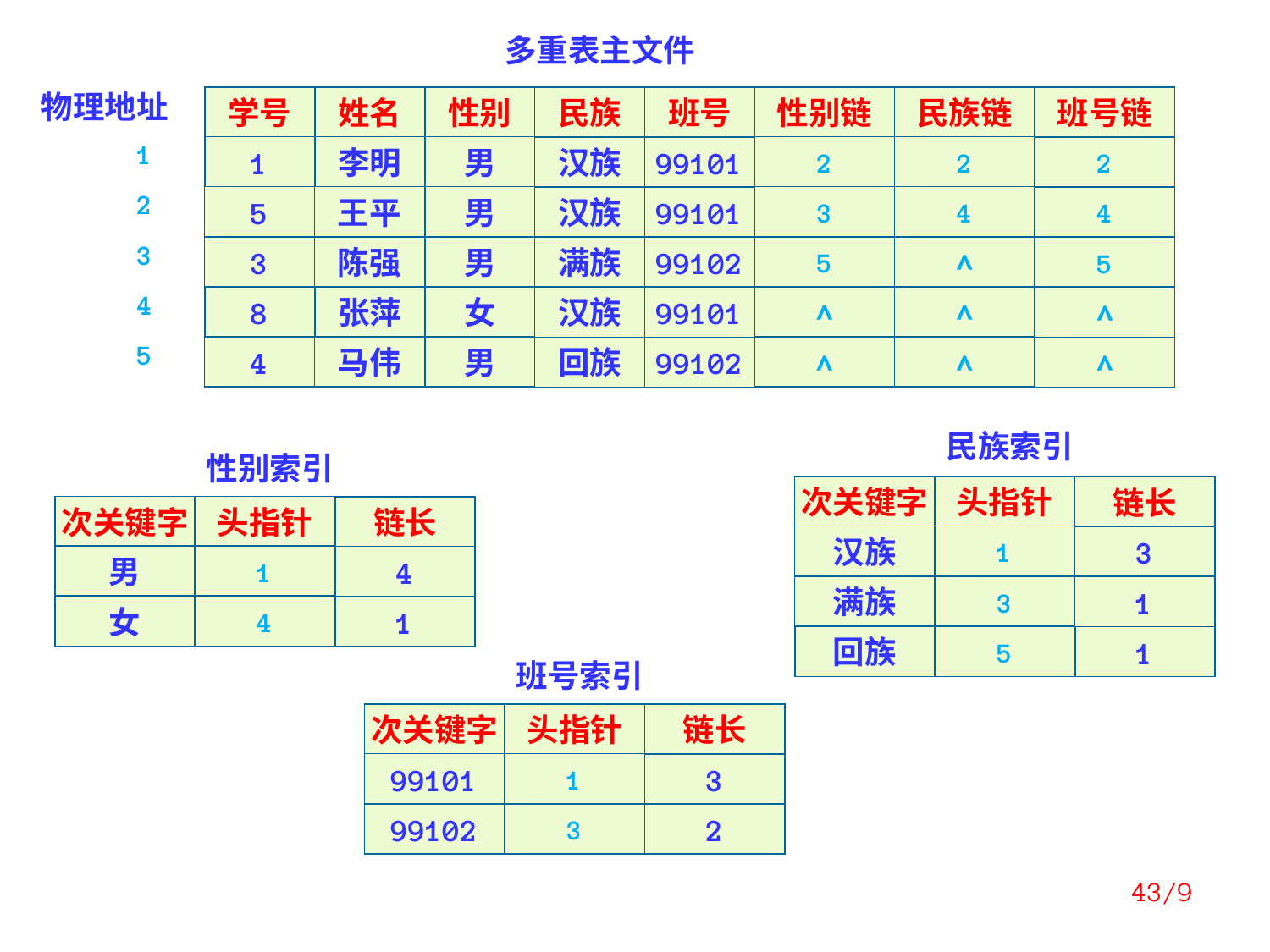

多重表主文件
物理地址
学号
姓名
性别
民族
班号
1
1
李明
男
汉族
99101
2
5
王平
男
汉族
99101
3
3
陈强
男
满族
99102
4
8
张萍
女
汉族
99101
5
4
马伟
男
回族
99102
性别链
民族链
班号链
2
2
2
3
4
4
5
∧
5
∧
∧
∧
∧
∧
∧
民族索引
次关键字
头指针
链长
汉族
1
3
满族
3
1
回族
5
1
性别索引
次关键字
头指针
链长
男
1
4
女
4
1
班号索引
次关键字
头指针
链长
99101
1
3
99102
3
2

43/9